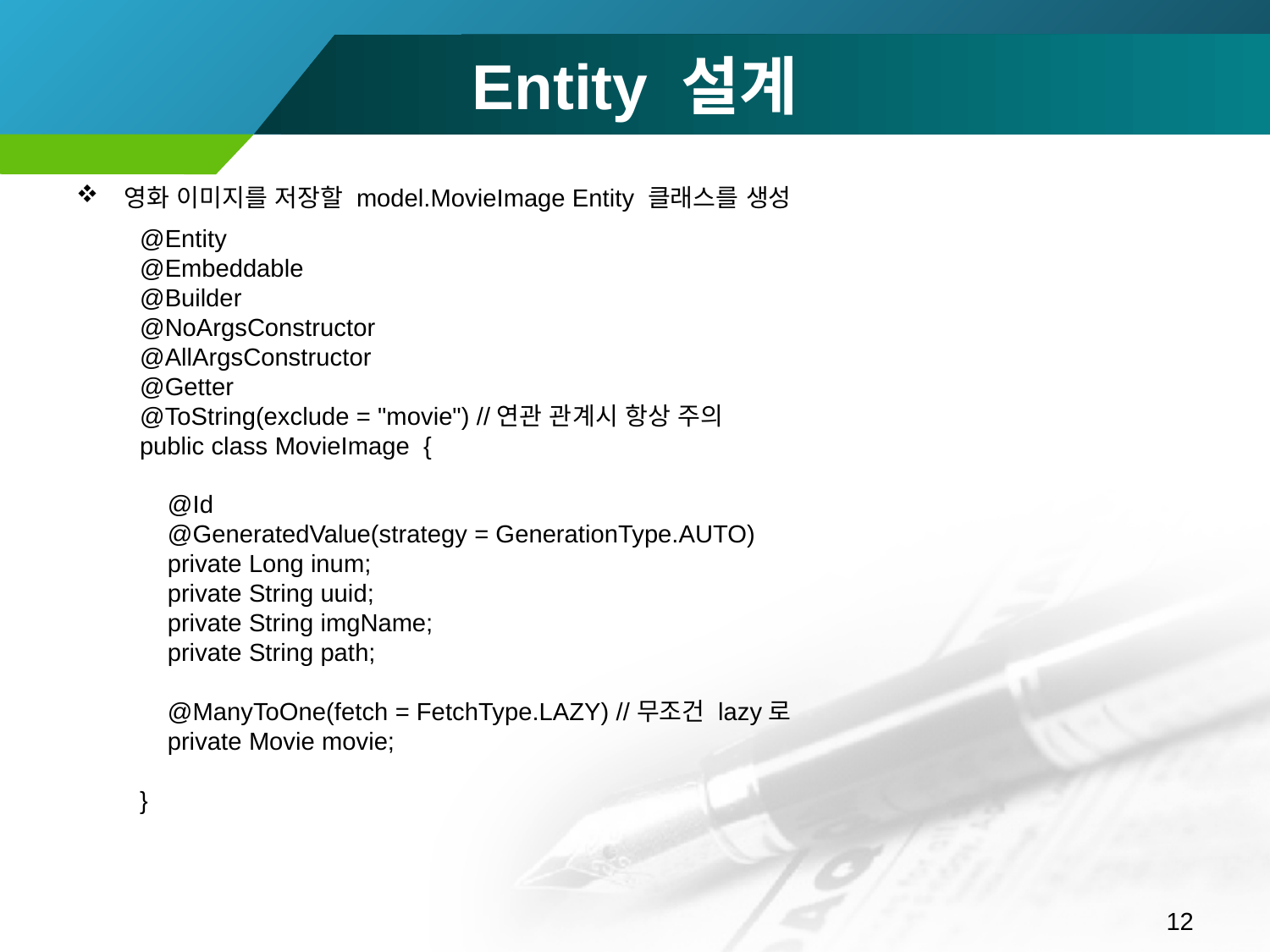

# Entity 설계
영화 이미지를 저장할 model.MovieImage Entity 클래스를 생성
@Entity
@Embeddable
@Builder
@NoArgsConstructor
@AllArgsConstructor
@Getter
@ToString(exclude = "movie") //연관 관계시 항상 주의
public class MovieImage  {

    @Id
    @GeneratedValue(strategy = GenerationType.AUTO)
    private Long inum;
    private String uuid;
    private String imgName;
    private String path;

    @ManyToOne(fetch = FetchType.LAZY) //무조건 lazy로
    private Movie movie;

}
12